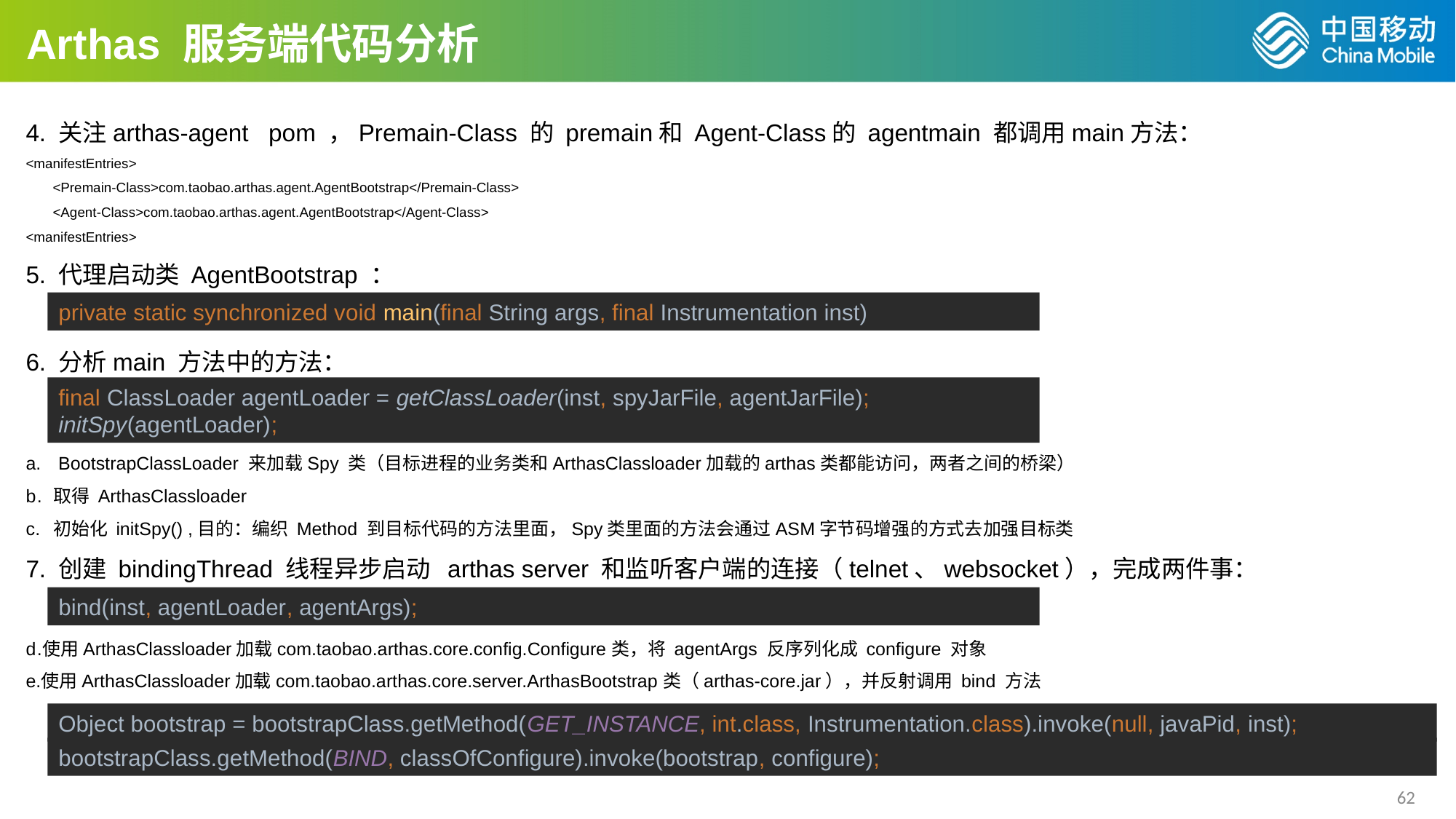

Arthas 服务端代码分析
4. 关注arthas-agent   pom ，Premain-Class 的 premain和 Agent-Class的 agentmain 都调用main方法：
<manifestEntries>
       <Premain-Class>com.taobao.arthas.agent.AgentBootstrap</Premain-Class>
       <Agent-Class>com.taobao.arthas.agent.AgentBootstrap</Agent-Class>
<manifestEntries>
5. 代理启动类 AgentBootstrap ：

6. 分析main 方法中的方法：

 BootstrapClassLoader 来加载Spy 类（目标进程的业务类和ArthasClassloader加载的arthas类都能访问，两者之间的桥梁）
取得 ArthasClassloader
初始化 initSpy() ,目的：编织 Method 到目标代码的方法里面，Spy类里面的方法会通过ASM字节码增强的方式去加强目标类
7. 创建 bindingThread 线程异步启动  arthas server 和监听客户端的连接（telnet、websocket），完成两件事：

使用ArthasClassloader加载com.taobao.arthas.core.config.Configure类，将 agentArgs 反序列化成 configure 对象
使用ArthasClassloader加载com.taobao.arthas.core.server.ArthasBootstrap类（arthas-core.jar），并反射调用 bind 方法
private static synchronized void main(final String args, final Instrumentation inst)
final ClassLoader agentLoader = getClassLoader(inst, spyJarFile, agentJarFile);
initSpy(agentLoader);
bind(inst, agentLoader, agentArgs);
Object bootstrap = bootstrapClass.getMethod(GET_INSTANCE, int.class, Instrumentation.class).invoke(null, javaPid, inst);
bootstrapClass.getMethod(BIND, classOfConfigure).invoke(bootstrap, configure);